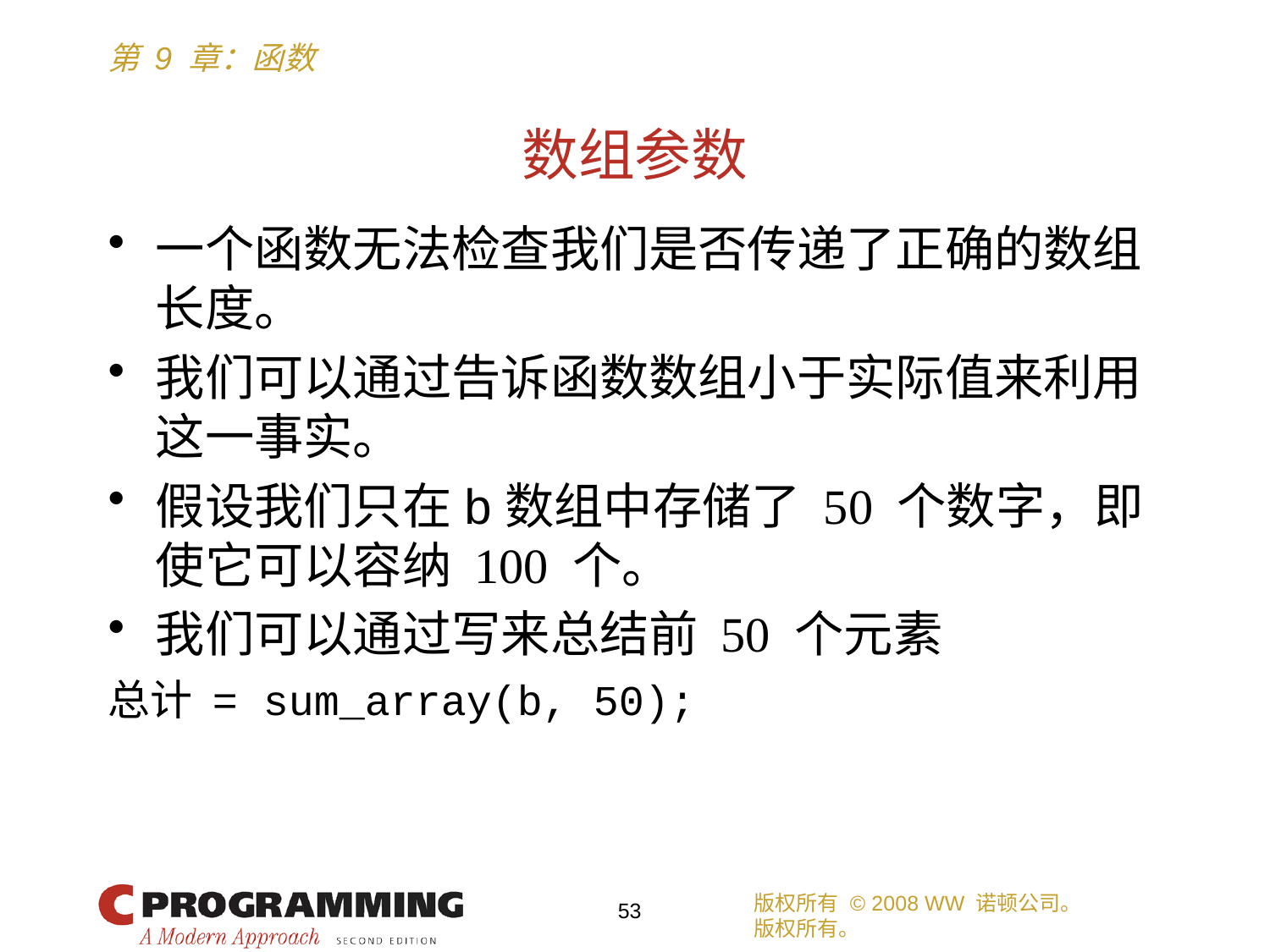

# 数组参数
一个函数无法检查我们是否传递了正确的数组长度。
我们可以通过告诉函数数组小于实际值来利用这一事实。
假设我们只在b数组中存储了 50 个数字，即使它可以容纳 100 个。
我们可以通过写来总结前 50 个元素
总计 = sum_array(b, 50);
版权所有 © 2008 WW 诺顿公司。
版权所有。
53